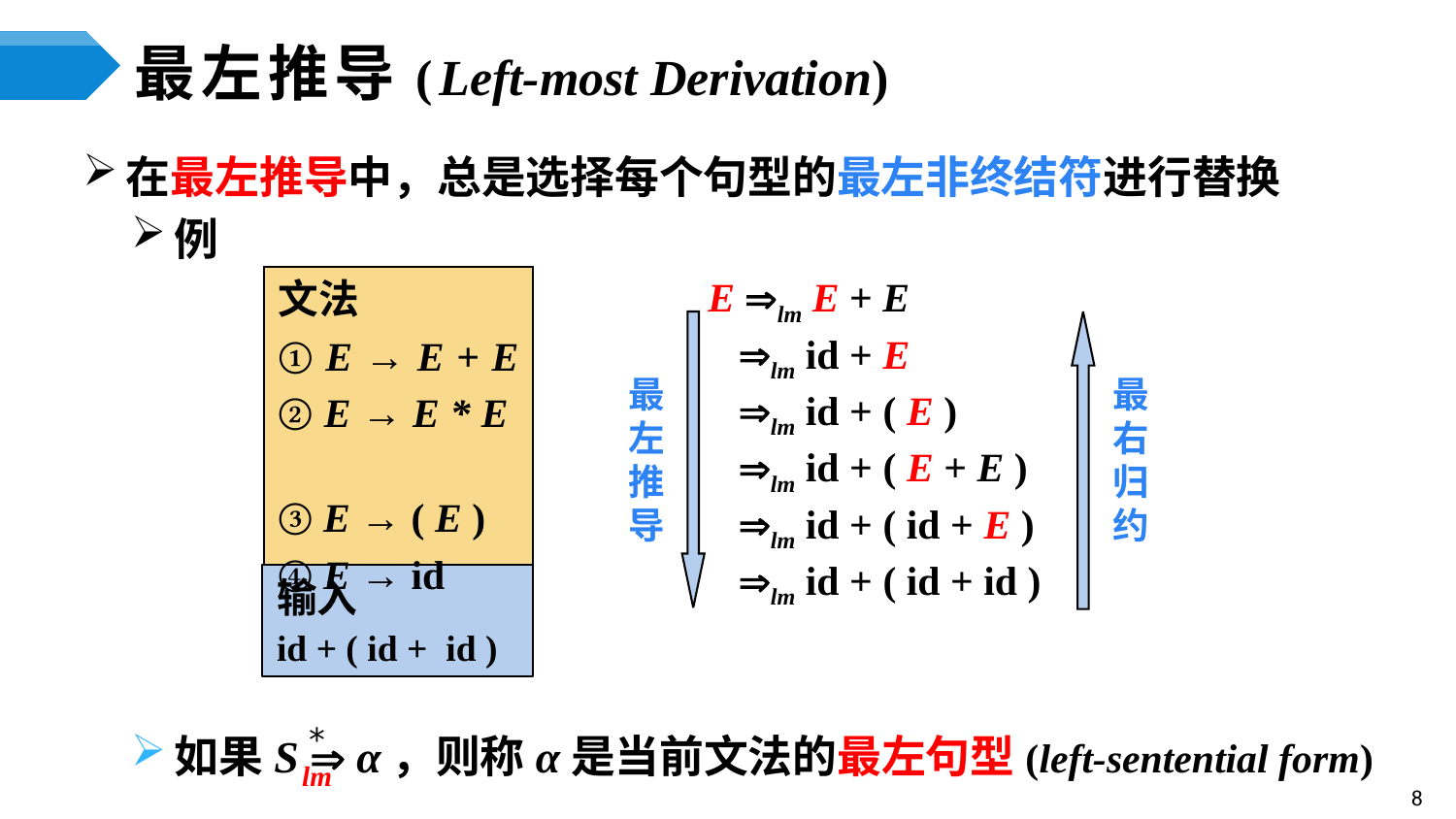

# 最左推导(Left-most Derivation)
在最左推导中，总是选择每个句型的最左非终结符进行替换
例

如果S ⇒ α，则称α是当前文法的最左句型(left-sentential form)

E ⇒lm E + E
   ⇒lm id + E
   ⇒lm id + ( E )
   ⇒lm id + ( E + E )
   ⇒lm id + ( id + E )
   ⇒lm id + ( id + id )
文法
① E → E + E
② E → E * E
③ E → ( E )
④ E → id

最
左
推
导
最
右
归
约
输入
id + ( id +  id )
*
lm
8